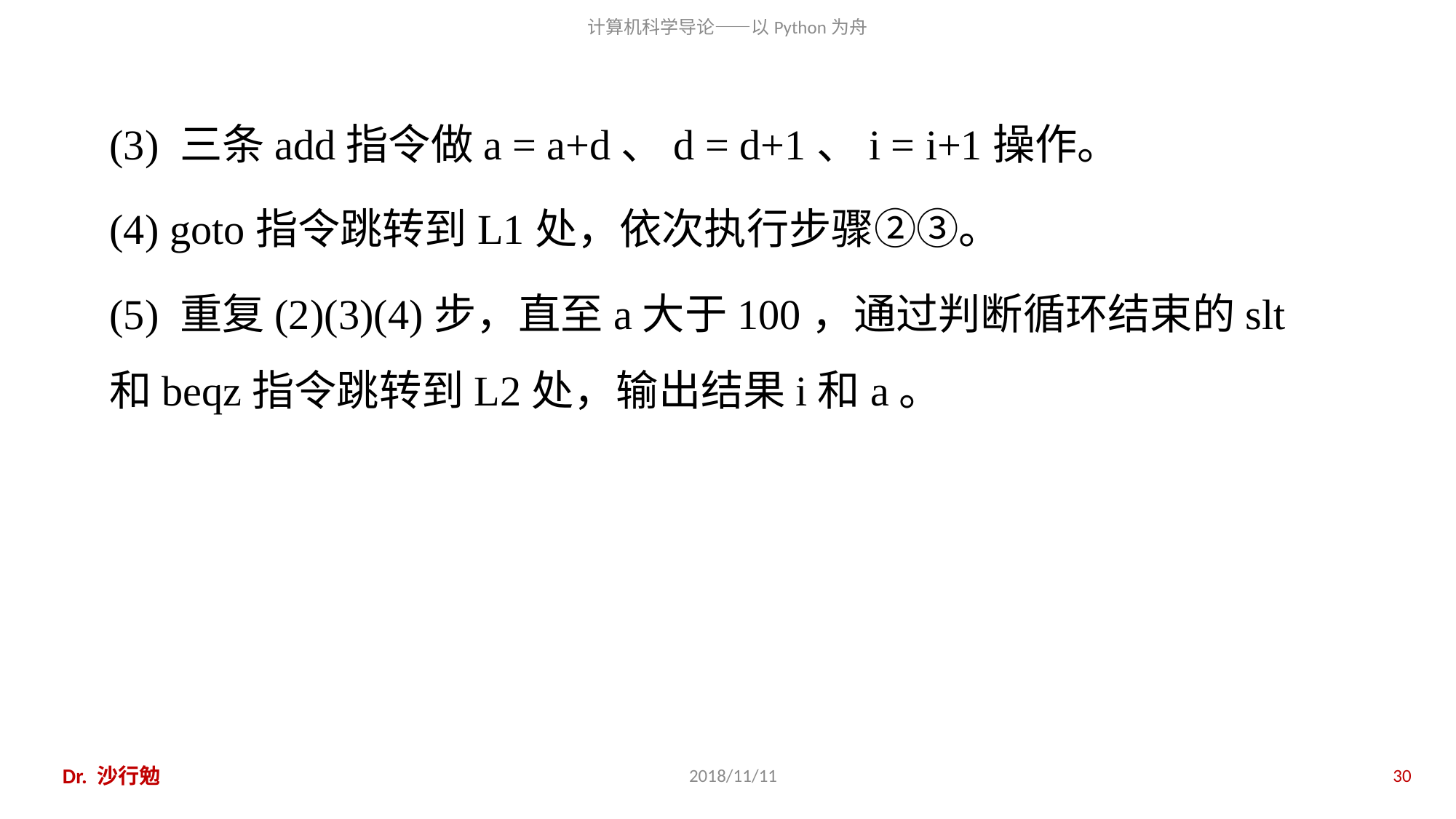

(3) 三条add指令做a = a+d、d = d+1、i = i+1操作。
(4) goto指令跳转到L1处，依次执行步骤②③。
(5) 重复(2)(3)(4)步，直至a大于100，通过判断循环结束的slt和beqz指令跳转到L2处，输出结果i和a。

Dr. 沙行勉
2018/11/11
30